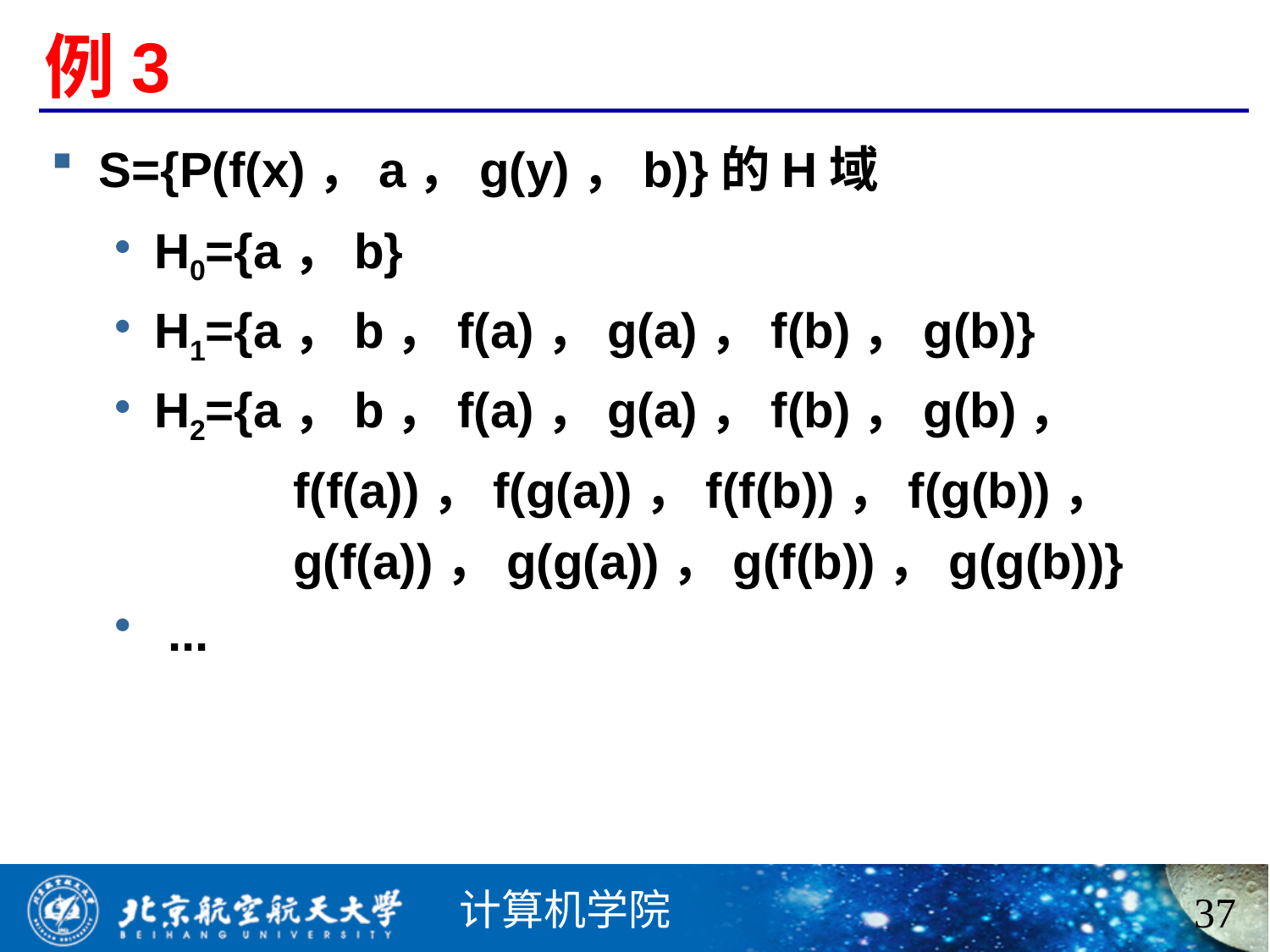

# 例3
S={P(f(x)，a，g(y)，b)}的H域
H0={a，b}
H1={a，b，f(a)，g(a)，f(b)，g(b)}
H2={a，b，f(a)，g(a)，f(b)，g(b)，
             f(f(a))，f(g(a))，f(f(b))，f(g(b))，
             g(f(a))，g(g(a))，g(f(b))，g(g(b))}
 ...